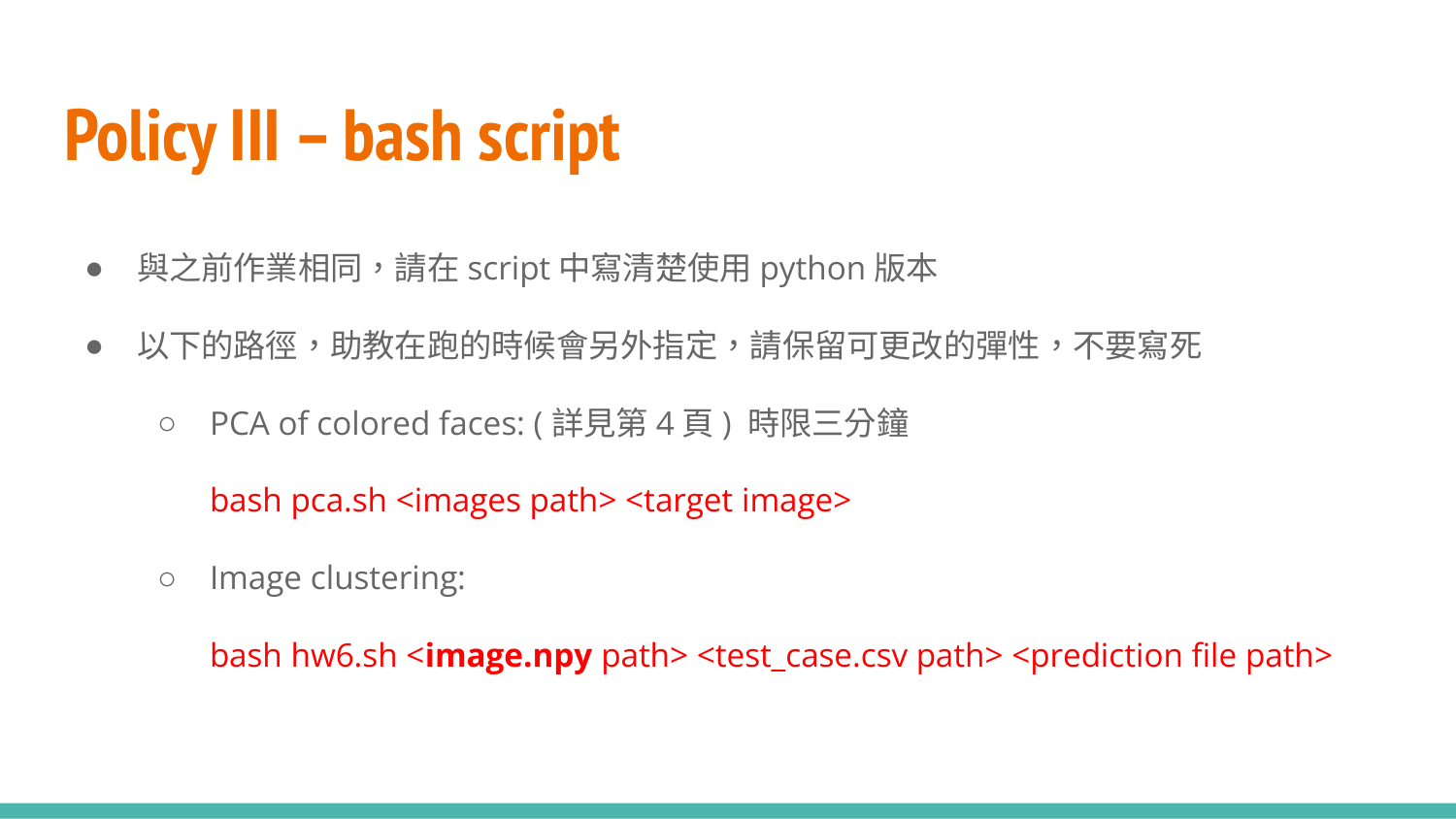

# Policy III – bash script
與之前作業相同，請在script中寫清楚使用python版本
以下的路徑，助教在跑的時候會另外指定，請保留可更改的彈性，不要寫死
PCA of colored faces: (詳見第4頁) 時限三分鐘
bash pca.sh <images path> <target image>
Image clustering:
bash hw6.sh <image.npy path> <test_case.csv path> <prediction file path>